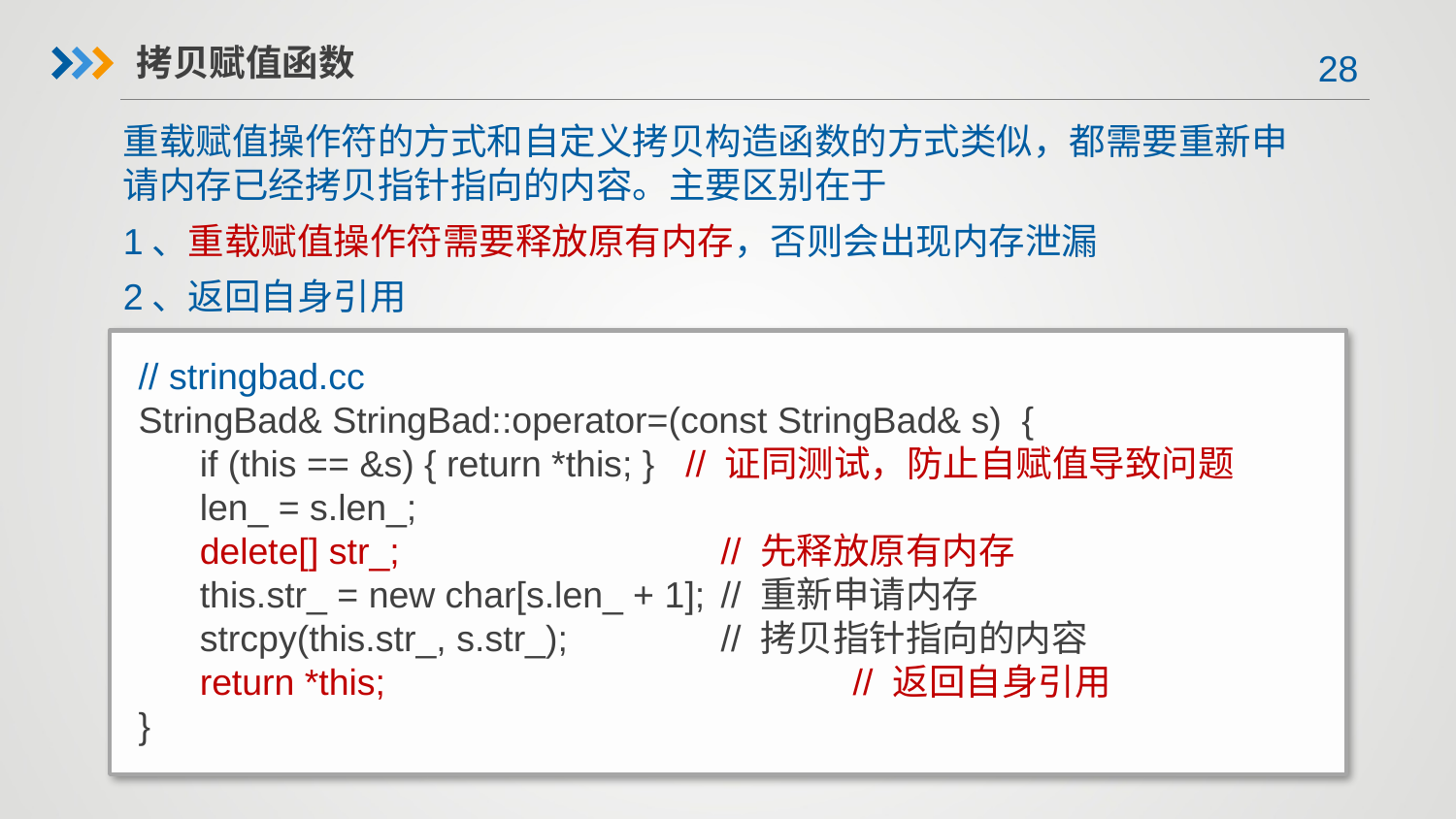

拷贝赋值函数
重载赋值操作符的方式和自定义拷贝构造函数的方式类似，都需要重新申请内存已经拷贝指针指向的内容。主要区别在于
1、重载赋值操作符需要释放原有内存，否则会出现内存泄漏
2、返回自身引用

// stringbad.cc
StringBad& StringBad::operator=(const StringBad& s)  {
      if (this == &s) { return *this; }   // 证同测试，防止自赋值导致问题
      len_ = s.len_;
      delete[] str_;		              	// 先释放原有内存
      this.str_ = new char[s.len_ + 1];	// 重新申请内存
      strcpy(this.str_, s.str_);		// 拷贝指针指向的内容
      return *this;			             // 返回自身引用
}